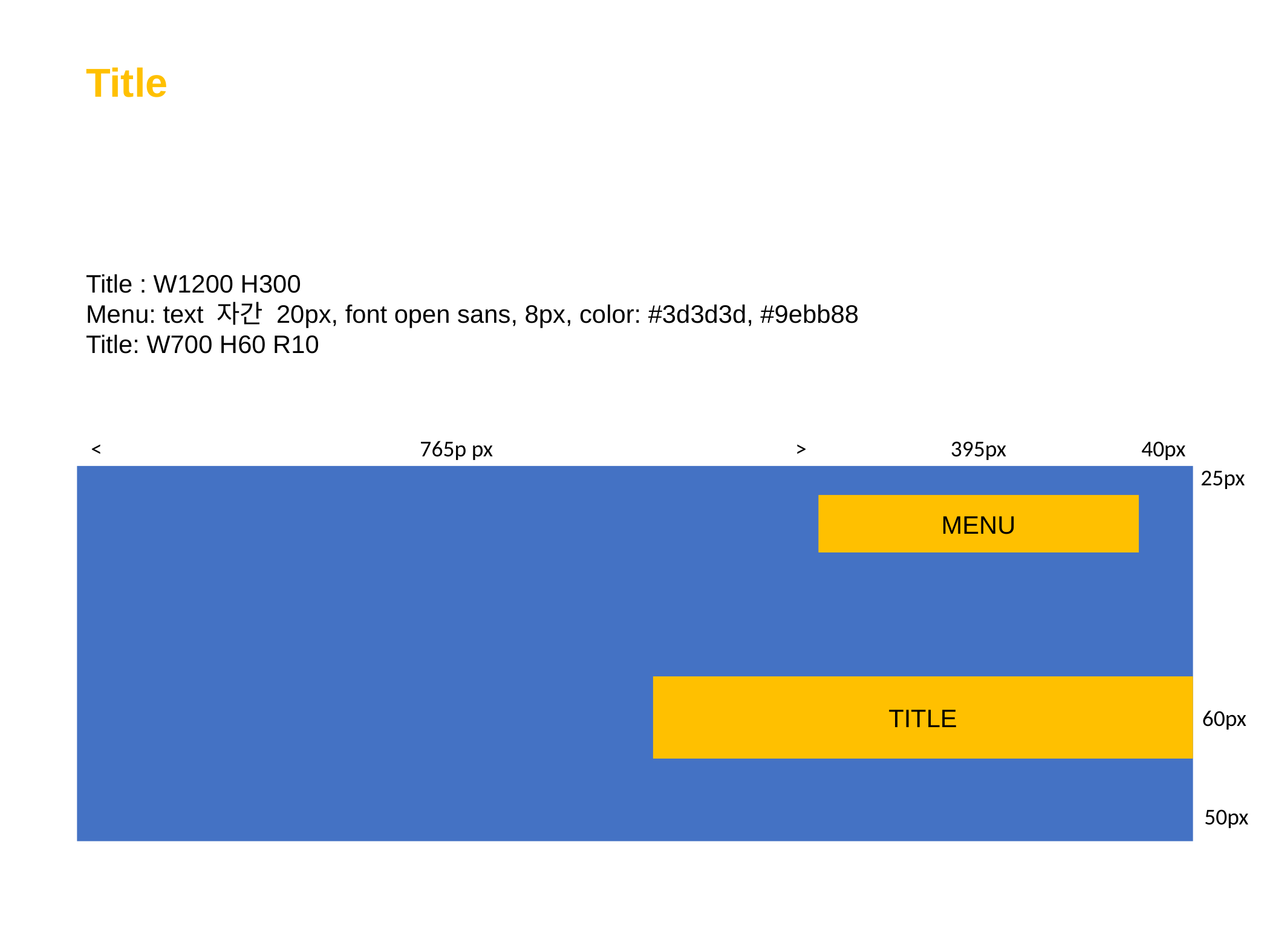

Title
Title : W1200 H300
Menu: text 자간 20px, font open sans, 8px, color: #3d3d3d, #9ebb88
Title: W700 H60 R10
<                                                              765p px                                                           >
395px
40px
25px

MENU
TITLE
60px
50px